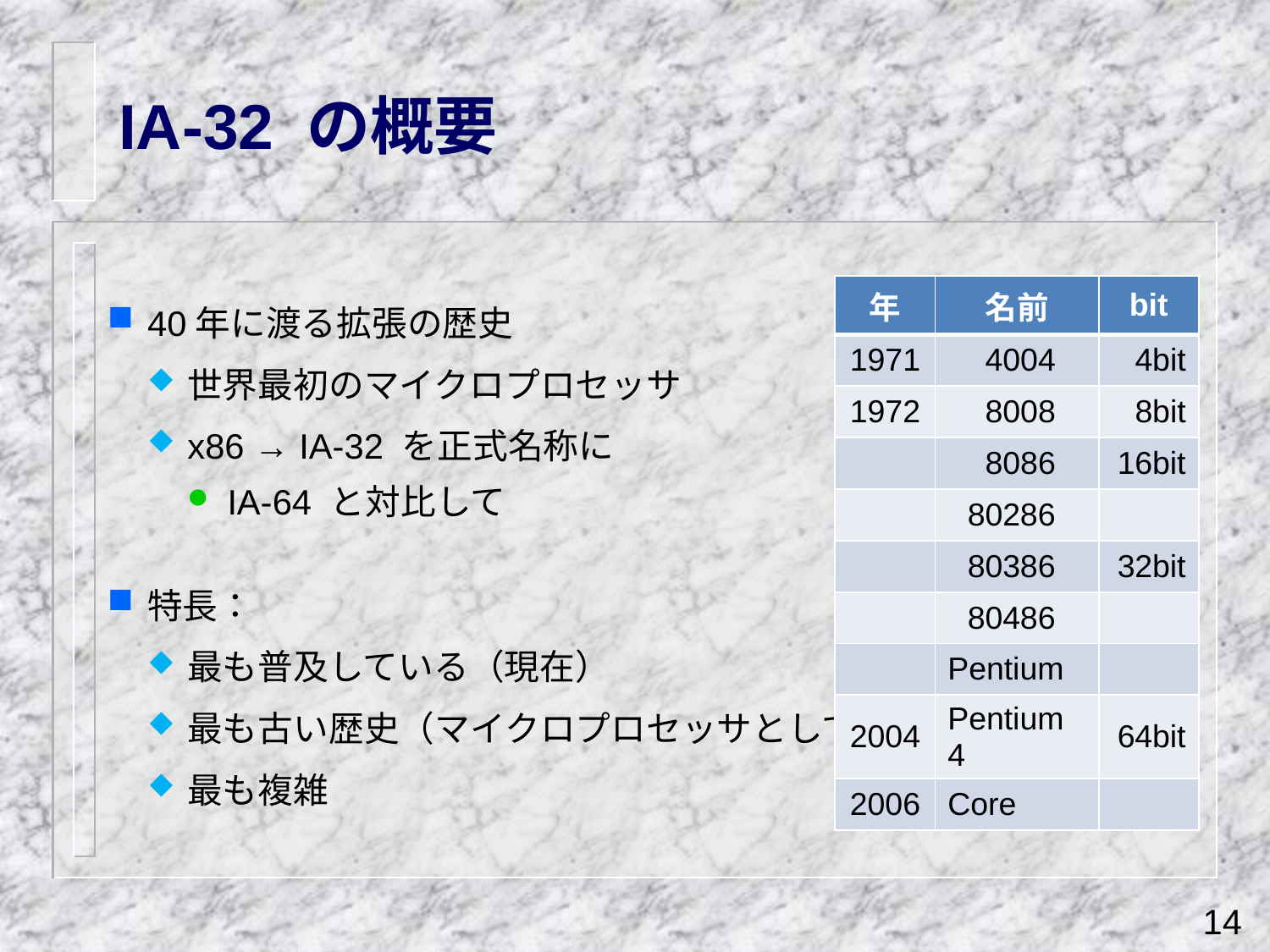

# IA-32 の概要
40年に渡る拡張の歴史
世界最初のマイクロプロセッサ
x86 → IA-32 を正式名称に
IA-64 と対比して
特長：
最も普及している（現在）
最も古い歴史（マイクロプロセッサとして）
最も複雑
| 年 | 名前 |  | bit |
| --- | --- | --- | --- |
| 1971 | 4004 |  | 4bit |
| 1972 | 8008 |  | 8bit |
|  | 8086 |  | 16bit |
|  | 80286 |  |  |
|  | 80386 |  | 32bit |
|  | 80486 |  |  |
|  | Pentium |  |  |
| 2004 | Pentium 4 |  | 64bit |
| 2006 | Core |  |  |
14